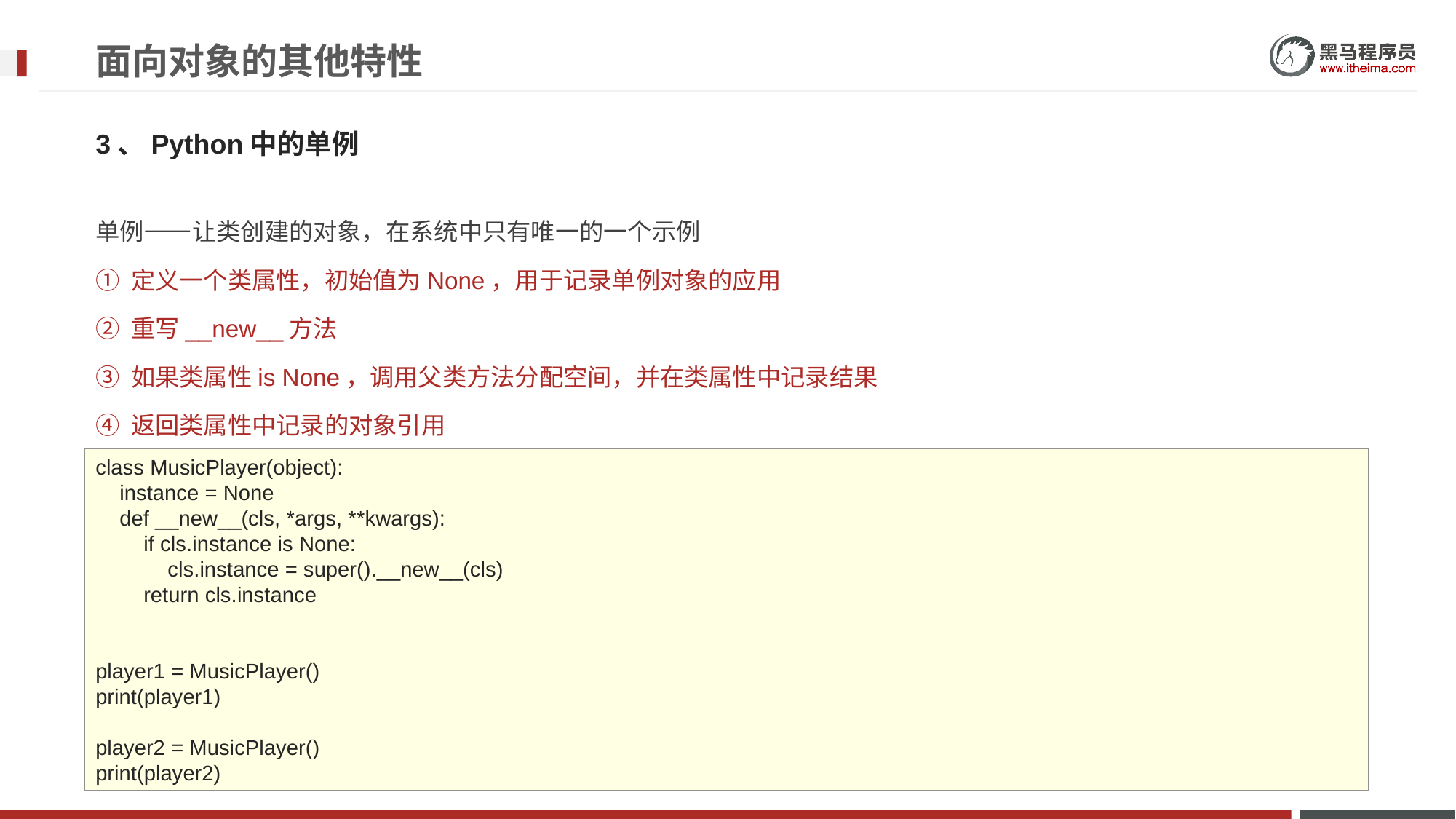

# 面向对象的其他特性
3、Python中的单例
单例——让类创建的对象，在系统中只有唯一的一个示例
① 定义一个类属性，初始值为None，用于记录单例对象的应用
② 重写__new__方法
③ 如果类属性is None，调用父类方法分配空间，并在类属性中记录结果
④ 返回类属性中记录的对象引用
class MusicPlayer(object):
    instance = None
    def __new__(cls, *args, **kwargs):
        if cls.instance is None:
            cls.instance = super().__new__(cls)
        return cls.instance

player1 = MusicPlayer()
print(player1)

player2 = MusicPlayer()
print(player2)